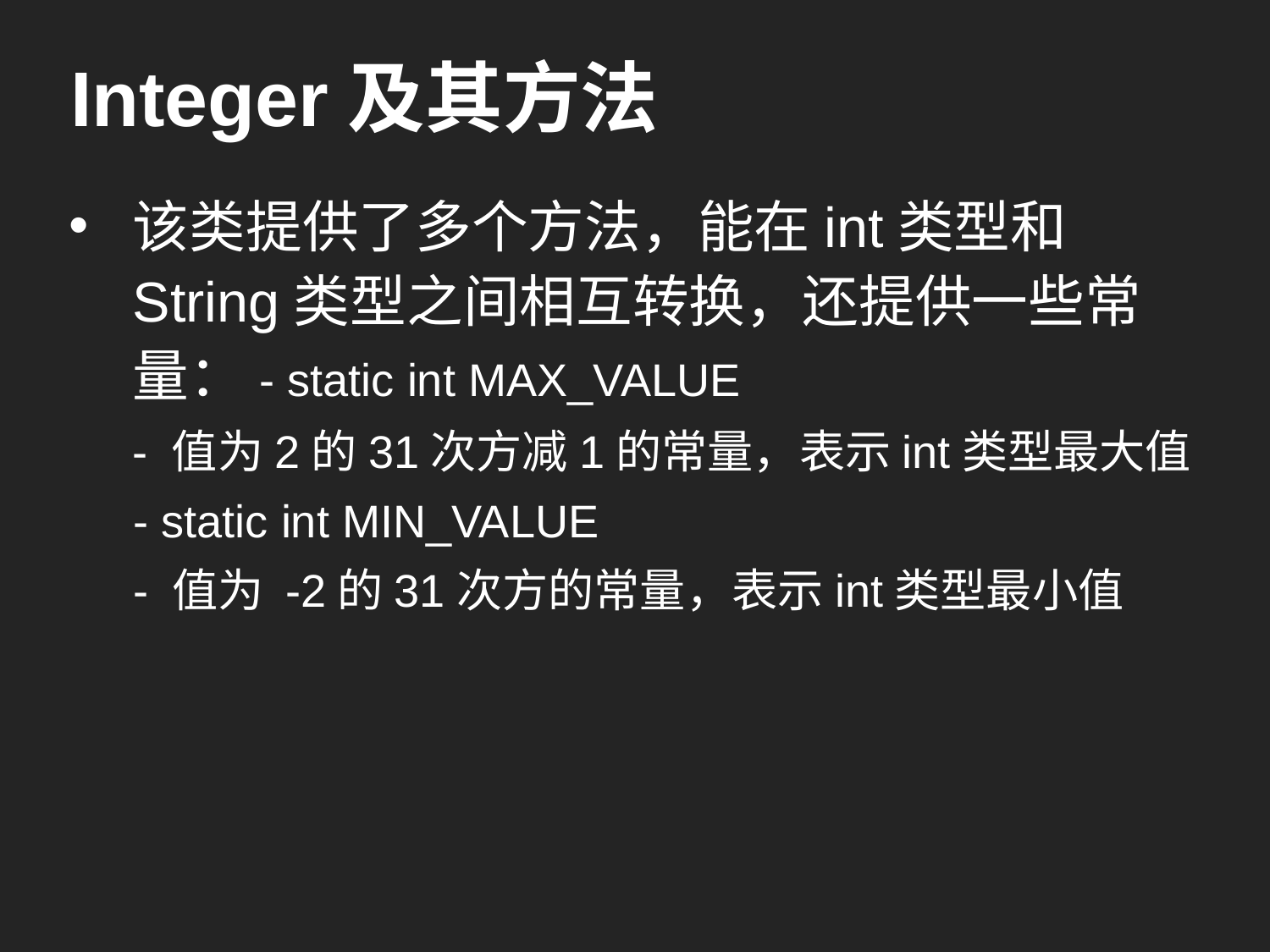

# Integer及其方法
该类提供了多个方法，能在int类型和String类型之间相互转换，还提供一些常量：- static int MAX_VALUE
- 值为2的31次方减1的常量，表示int类型最大值
- static int MIN_VALUE
- 值为 -2的31次方的常量，表示int类型最小值